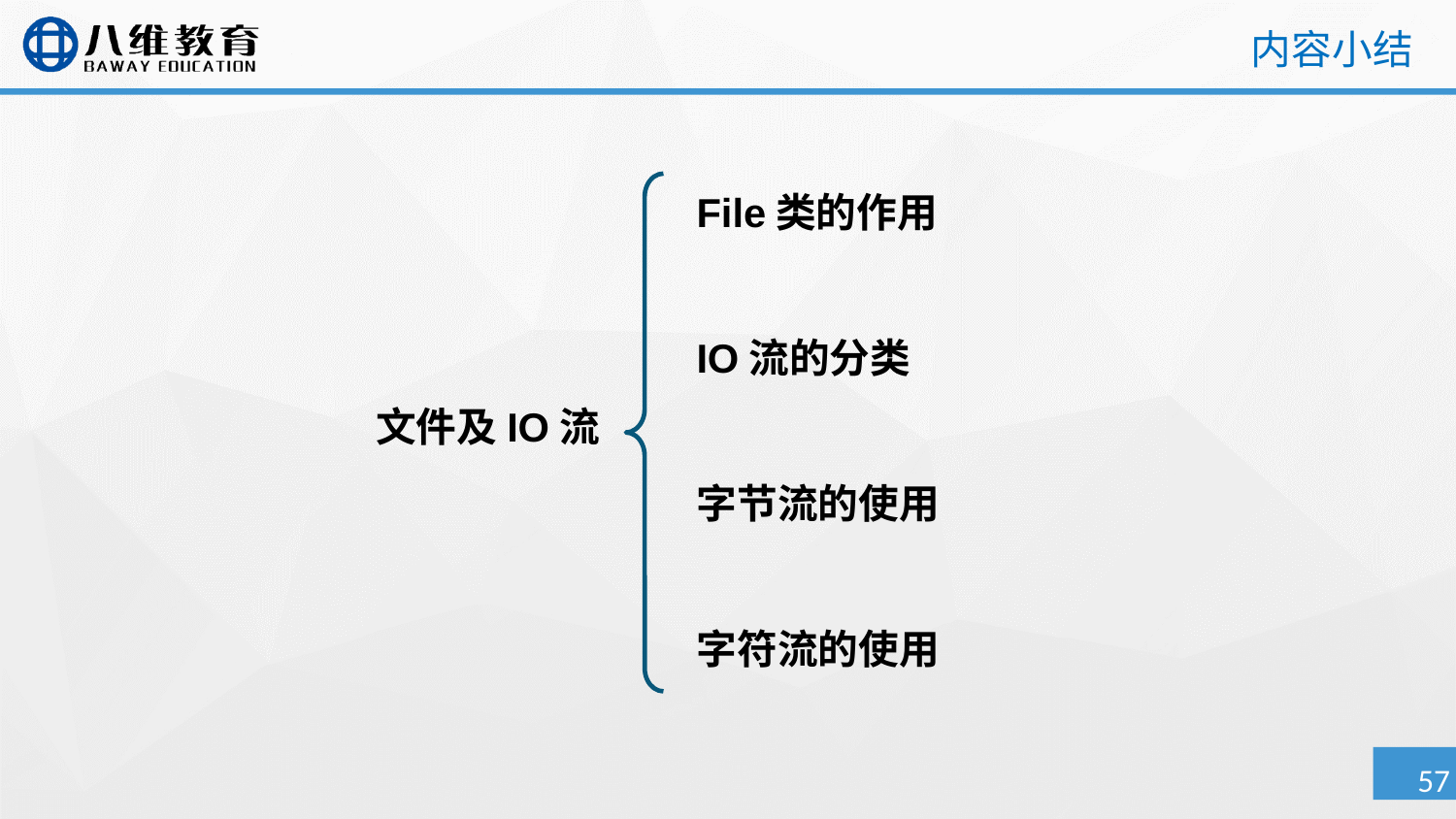

# 内容小结

File类的作用

IO流的分类

字节流的使用

字符流的使用
文件及IO流